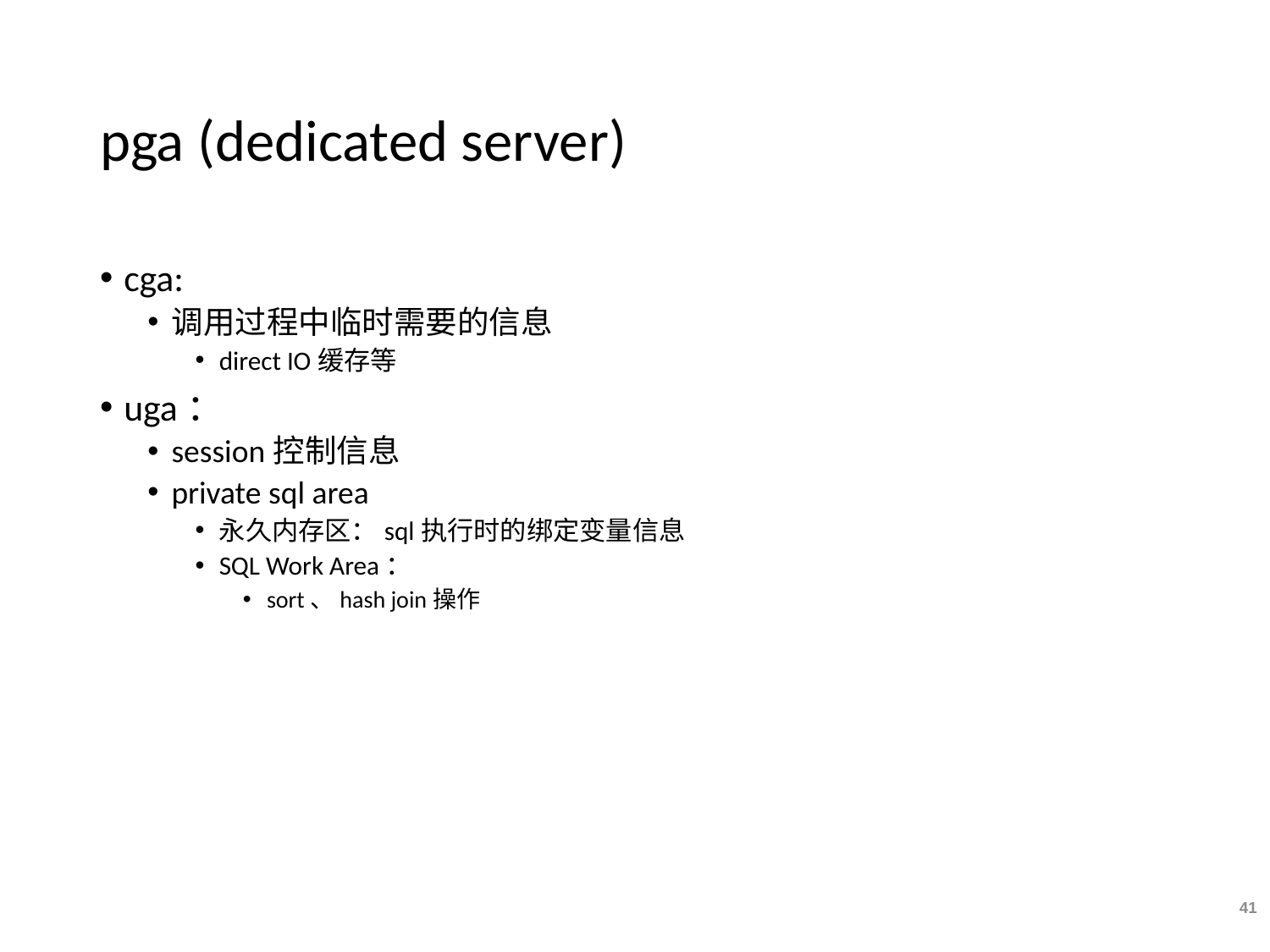

# pga (dedicated server)
cga:
调用过程中临时需要的信息
direct IO缓存等
uga：
session控制信息
private sql area
永久内存区：sql执行时的绑定变量信息
SQL Work Area：
sort、hash join操作

41